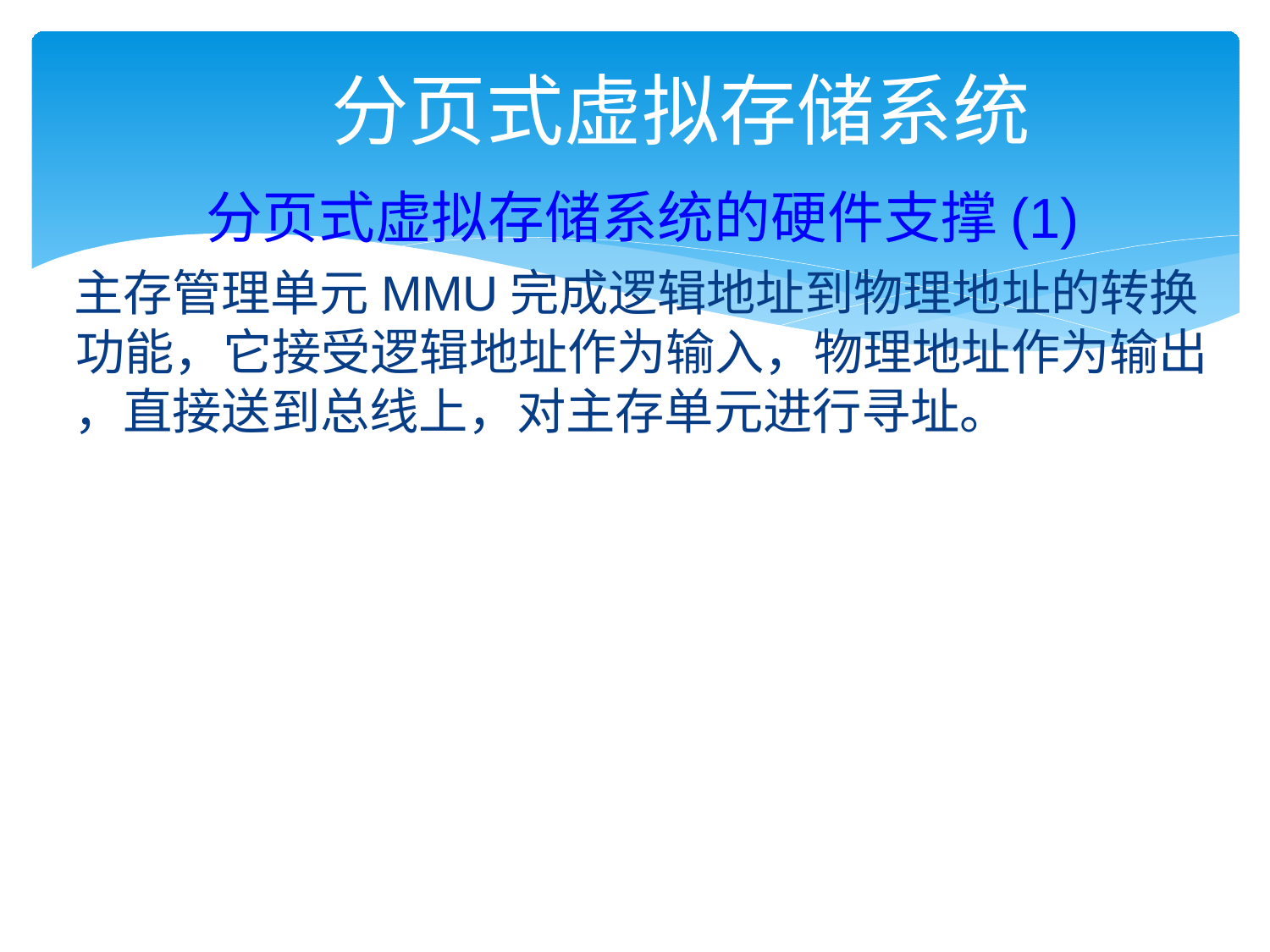

# 分页式虚拟存储系统
分页式虚拟存储系统的硬件支撑(1)
主存管理单元MMU完成逻辑地址到物理地址的转换 功能，它接受逻辑地址作为输入，物理地址作为输出
，直接送到总线上，对主存单元进行寻址。